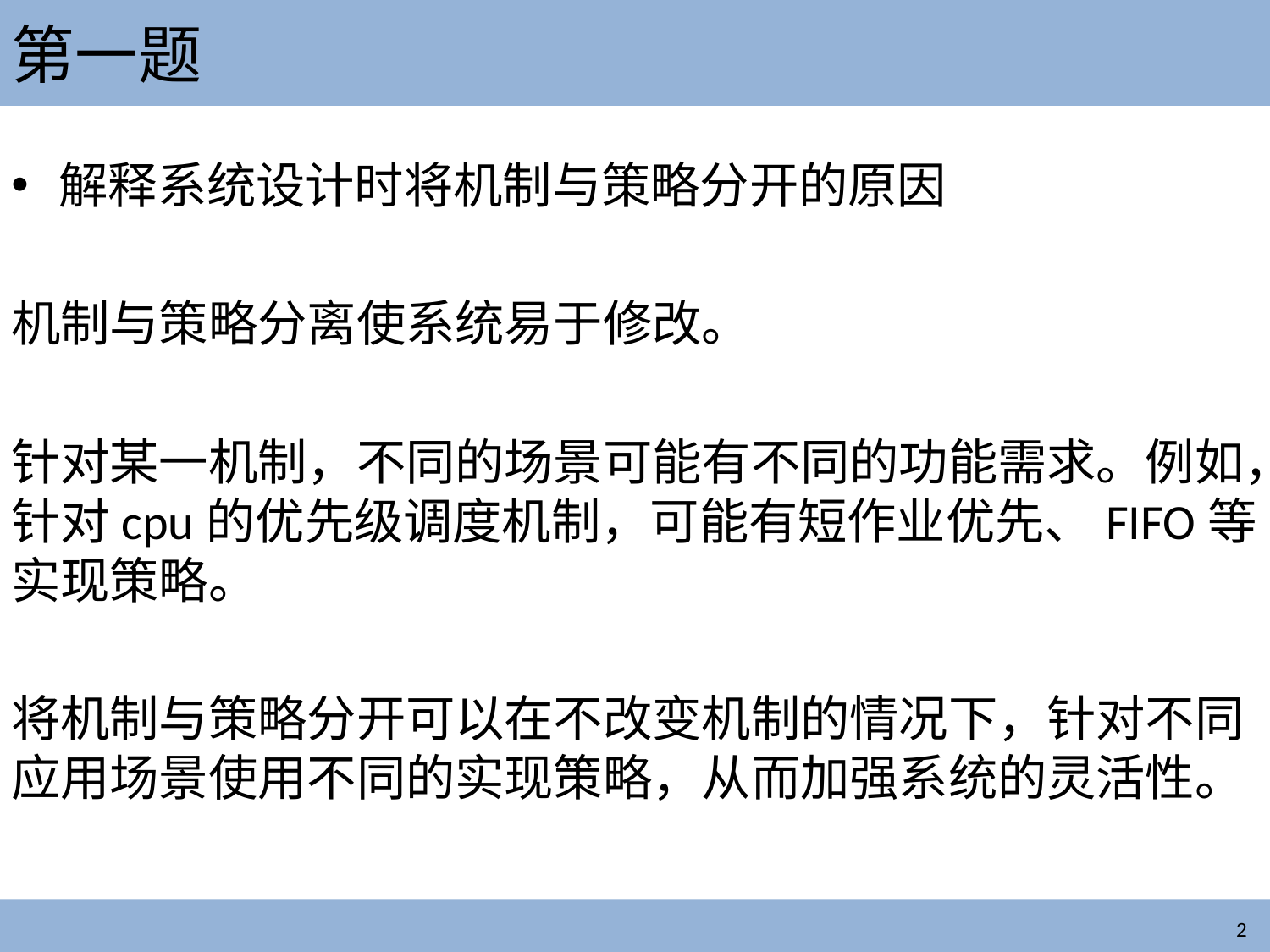

# 第一题
解释系统设计时将机制与策略分开的原因

机制与策略分离使系统易于修改。

针对某一机制，不同的场景可能有不同的功能需求。例如，针对cpu的优先级调度机制，可能有短作业优先、FIFO等实现策略。

将机制与策略分开可以在不改变机制的情况下，针对不同应用场景使用不同的实现策略，从而加强系统的灵活性。

2